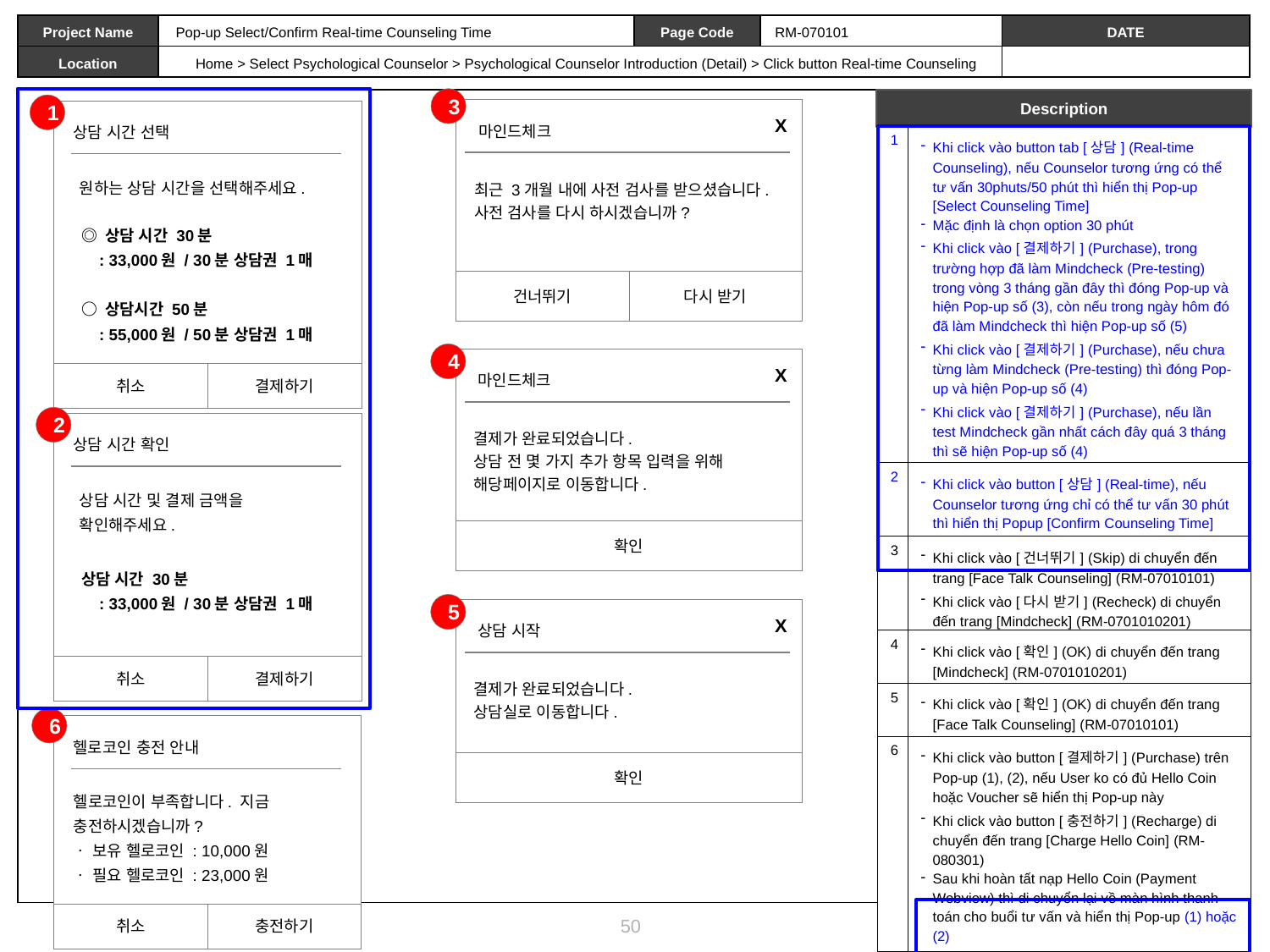

Pop-up Select/Confirm Real-time Counseling Time
RM-070101
Home > Select Psychological Counselor > Psychological Counselor Introduction (Detail) > Click button Real-time Counseling

3
1

상담 시간 선택
원하는 상담 시간을 선택해주세요.
◎ 상담 시간 30분
    : 33,000원 / 30분 상담권 1매

○ 상담시간 50분
    : 55,000원 / 50분 상담권 1매
결제하기
취소
X
마인드체크

| 1 | Khi click vào button tab [상담] (Real-time Counseling), nếu Counselor tương ứng có thể tư vấn 30phuts/50 phút thì hiển thị Pop-up [Select Counseling Time] Mặc định là chọn option 30 phút Khi click vào [결제하기] (Purchase), trong trường hợp đã làm Mindcheck (Pre-testing) trong vòng 3 tháng gần đây thì đóng Pop-up và hiện Pop-up số (3), còn nếu trong ngày hôm đó đã làm Mindcheck thì hiện Pop-up số (5) Khi click vào [결제하기] (Purchase), nếu chưa từng làm Mindcheck (Pre-testing) thì đóng Pop-up và hiện Pop-up số (4) Khi click vào [결제하기] (Purchase), nếu lần test Mindcheck gần nhất cách đây quá 3 tháng thì sẽ hiện Pop-up số (4) |
| --- | --- |
| 2 | Khi click vào button [상담] (Real-time), nếu Counselor tương ứng chỉ có thể tư vấn 30 phút thì hiển thị Popup [Confirm Counseling Time] |
| 3 | Khi click vào [건너뛰기] (Skip) di chuyển đến trang [Face Talk Counseling] (RM-07010101) Khi click vào [다시 받기] (Recheck) di chuyển đến trang [Mindcheck] (RM-0701010201) |
| 4 | Khi click vào [확인] (OK) di chuyển đến trang [Mindcheck] (RM-0701010201) |
| 5 | Khi click vào [확인] (OK) di chuyển đến trang [Face Talk Counseling] (RM-07010101) |
| 6 | Khi click vào button [결제하기] (Purchase) trên Pop-up (1), (2), nếu User ko có đủ Hello Coin hoặc Voucher sẽ hiển thị Pop-up này Khi click vào button [충전하기] (Recharge) di chuyển đến trang [Charge Hello Coin] (RM-080301) Sau khi hoàn tất nạp Hello Coin (Payment Webview) thì di chuyển lại về màn hình thanh toán cho buổi tư vấn và hiển thị Pop-up (1) hoặc (2) |
최근 3개월 내에 사전 검사를 받으셨습니다. 사전 검사를 다시 하시겠습니까?
건너뛰기
다시 받기
4

X
마인드체크
2

상담 시간 확인
상담 시간 및 결제 금액을 확인해주세요.
상담 시간 30분
    : 33,000원 / 30분 상담권 1매
결제하기
취소
결제가 완료되었습니다.
상담 전 몇 가지 추가 항목 입력을 위해 해당페이지로 이동합니다.
확인
5

X
상담 시작
결제가 완료되었습니다.
상담실로 이동합니다.
6

헬로코인 충전 안내
헬로코인이 부족합니다. 지금 충전하시겠습니까?
ㆍ 보유 헬로코인 : 10,000원
ㆍ 필요 헬로코인 : 23,000원
충전하기
취소
확인

50